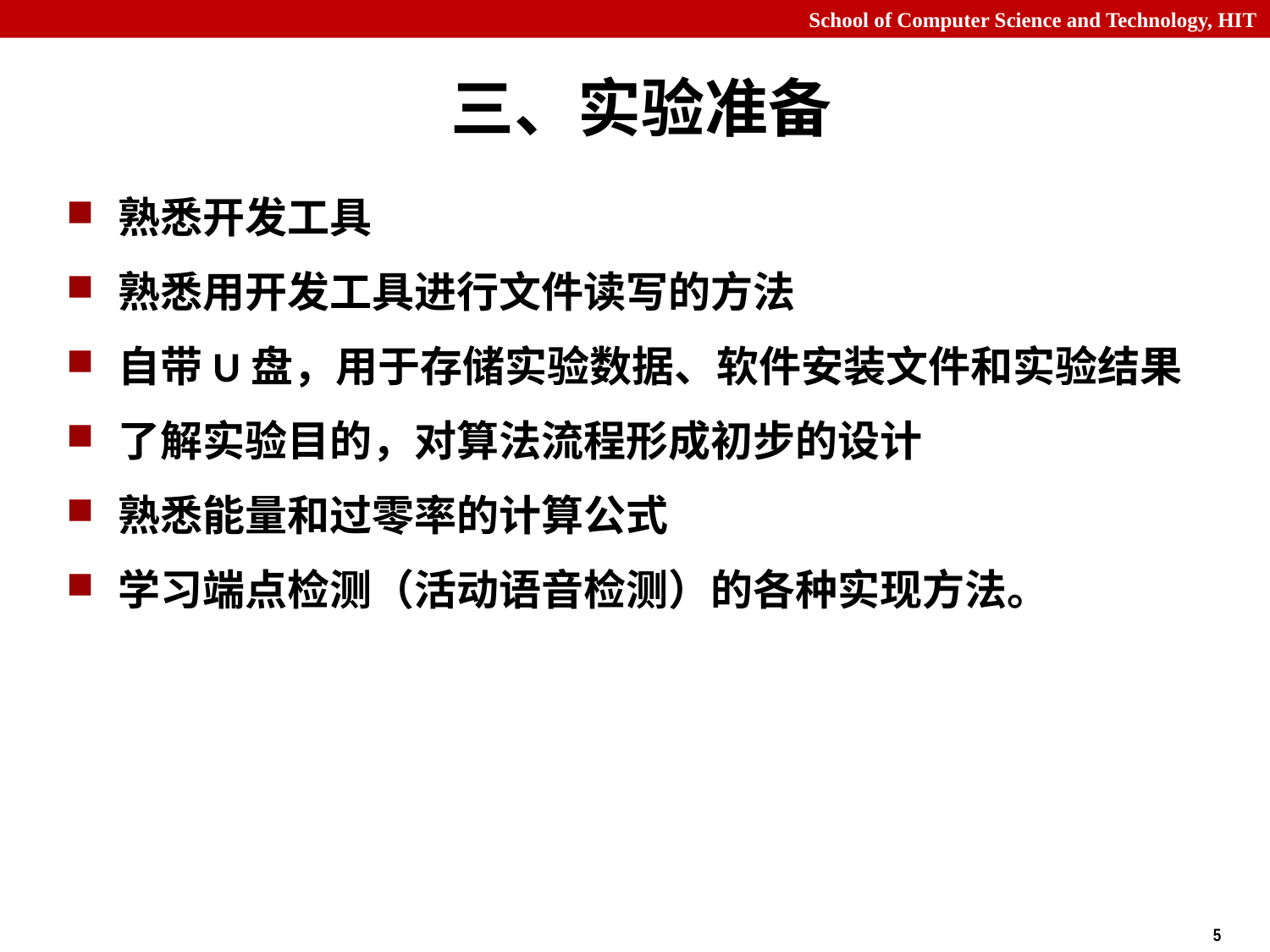

# 三、实验准备
熟悉开发工具
熟悉用开发工具进行文件读写的方法
自带U盘，用于存储实验数据、软件安装文件和实验结果
了解实验目的，对算法流程形成初步的设计
熟悉能量和过零率的计算公式
学习端点检测（活动语音检测）的各种实现方法。